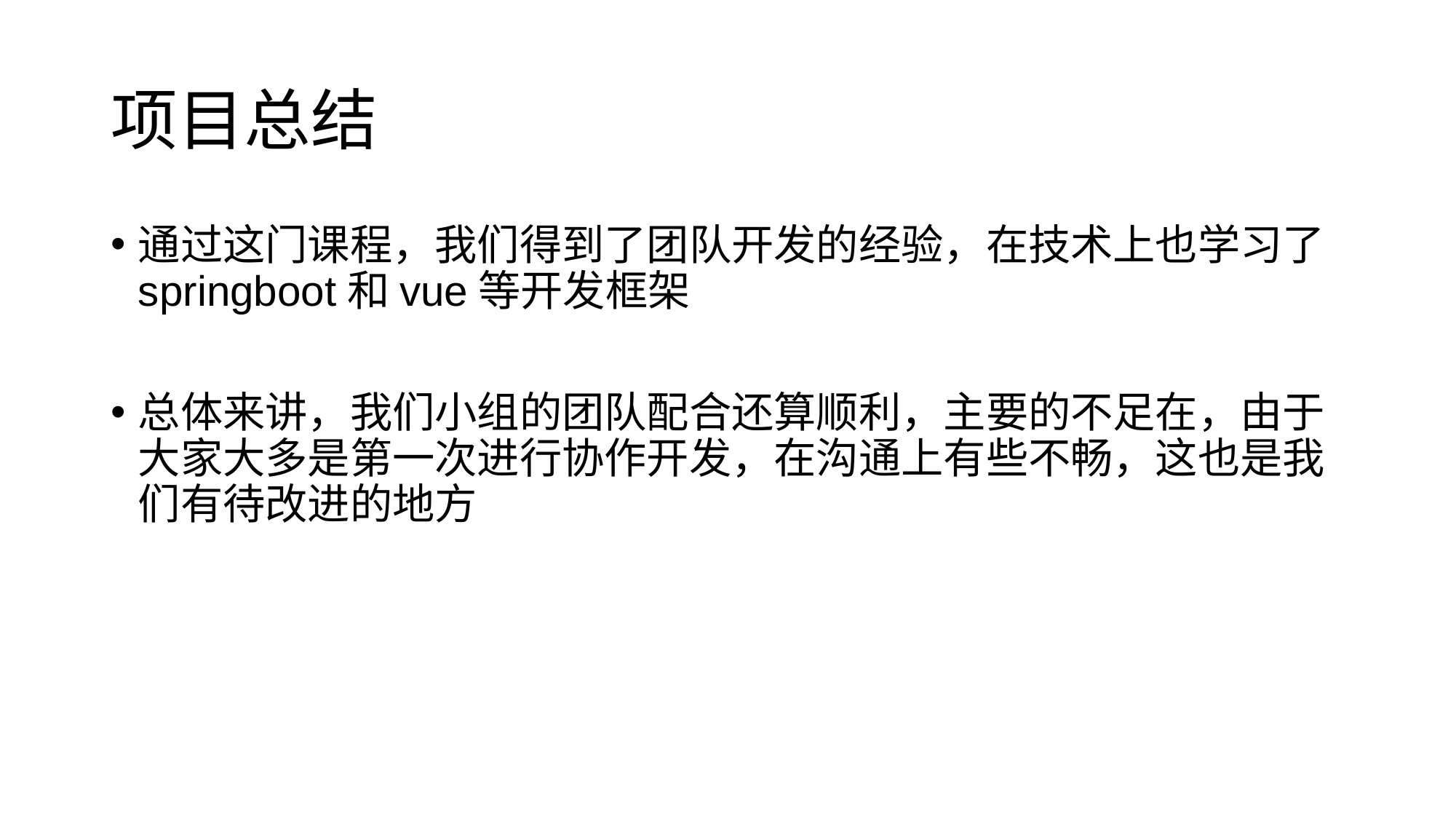

# 项目总结
通过这门课程，我们得到了团队开发的经验，在技术上也学习了springboot和vue等开发框架

总体来讲，我们小组的团队配合还算顺利，主要的不足在，由于大家大多是第一次进行协作开发，在沟通上有些不畅，这也是我们有待改进的地方